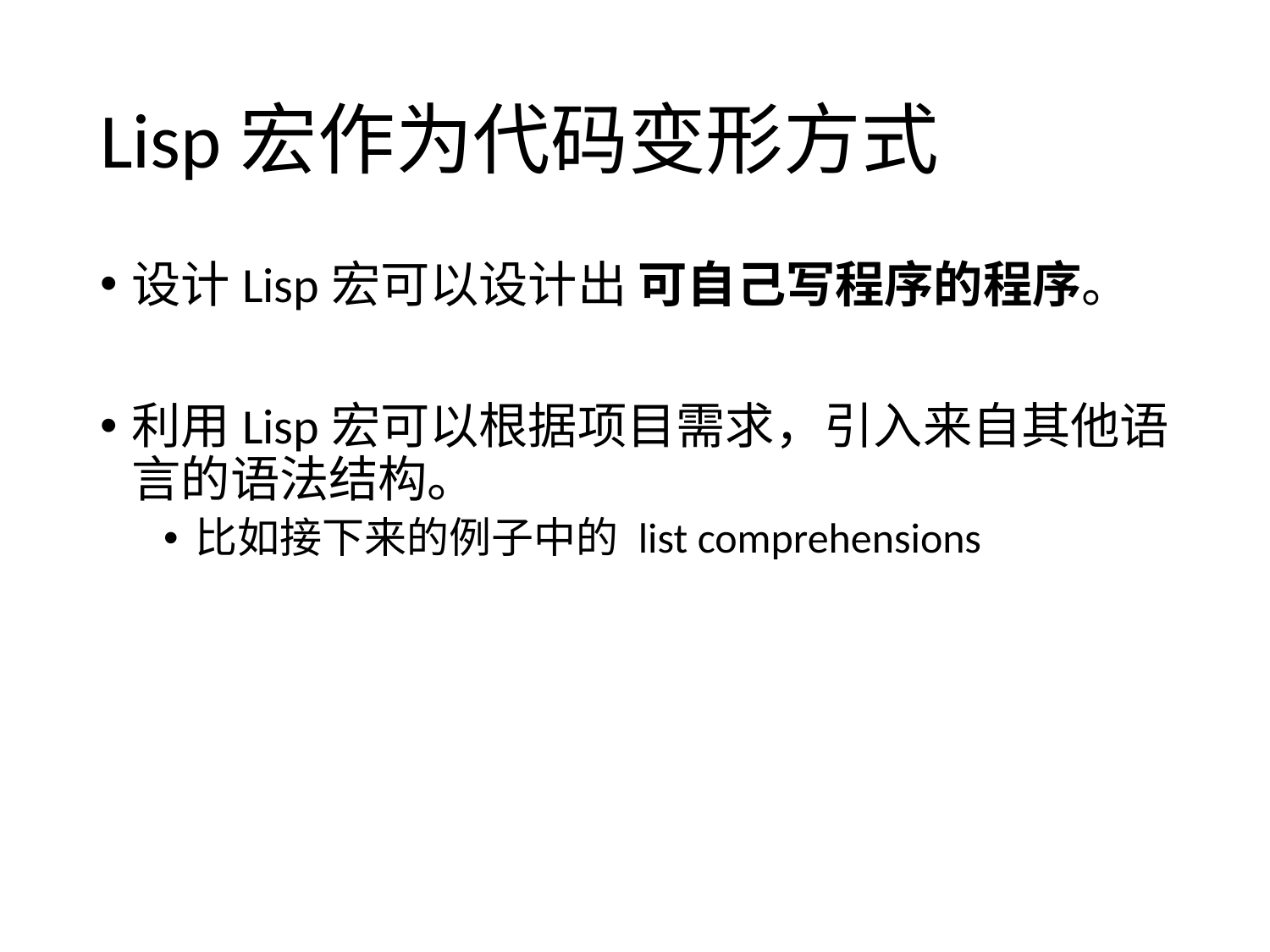

# Lisp宏作为代码变形方式
设计Lisp宏可以设计出 可自己写程序的程序。

利用Lisp宏可以根据项目需求，引入来自其他语言的语法结构。
比如接下来的例子中的 list comprehensions